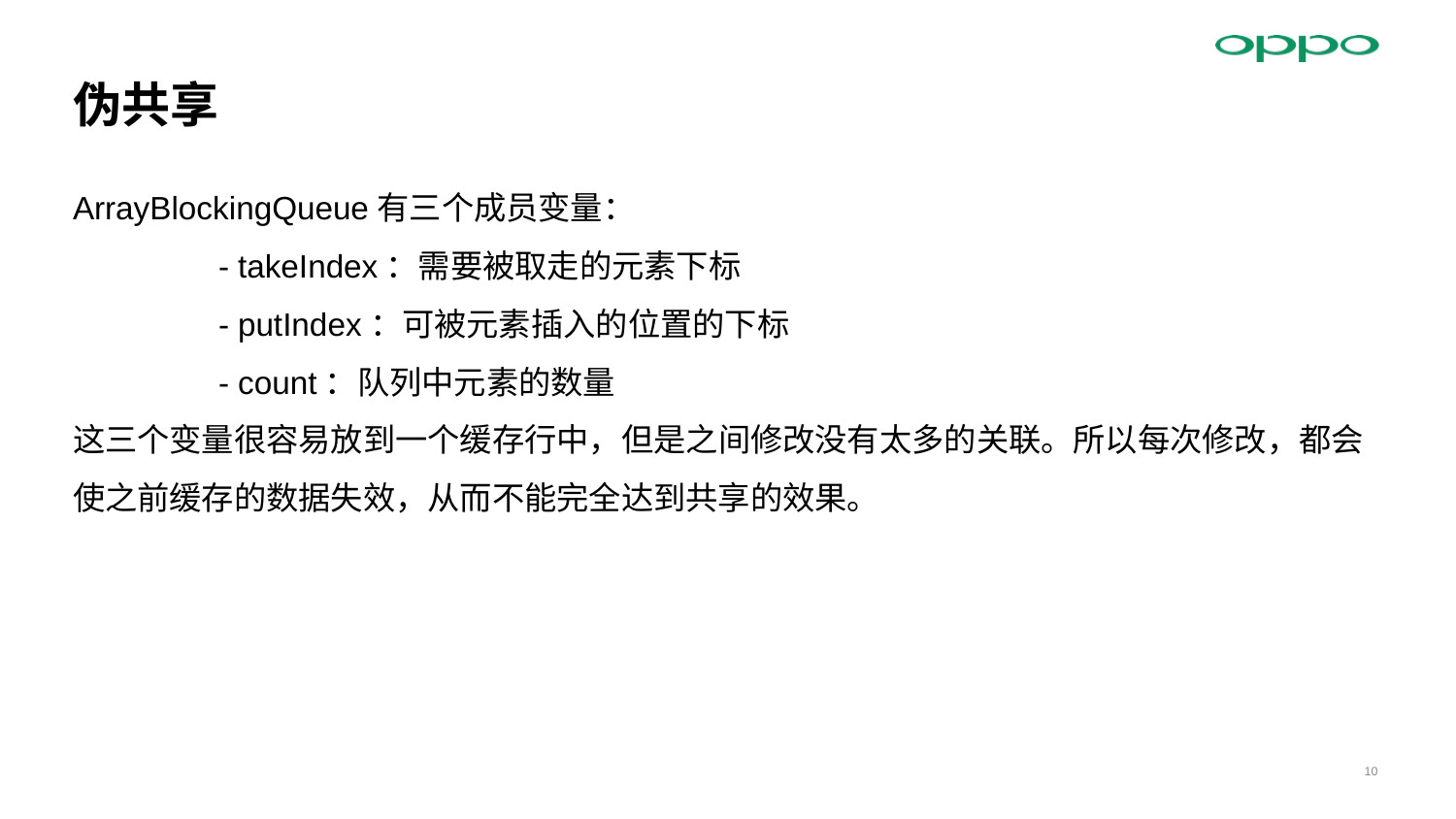

# 伪共享
ArrayBlockingQueue有三个成员变量：
	- takeIndex：需要被取走的元素下标
	- putIndex：可被元素插入的位置的下标
	- count：队列中元素的数量
这三个变量很容易放到一个缓存行中，但是之间修改没有太多的关联。所以每次修改，都会使之前缓存的数据失效，从而不能完全达到共享的效果。